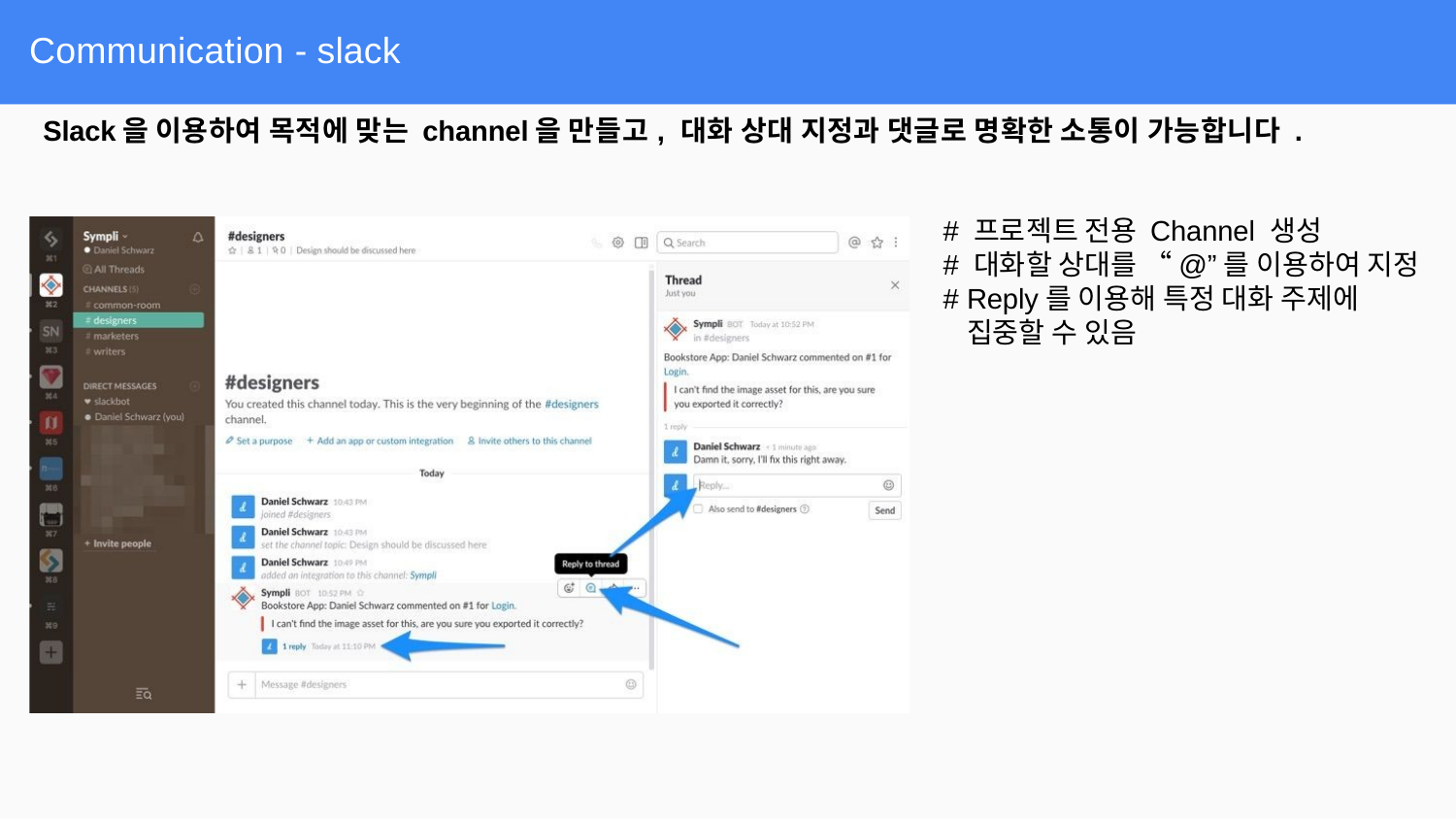

# Communication - slack
Slack을 이용하여 목적에 맞는 channel을 만들고, 대화 상대 지정과 댓글로 명확한 소통이 가능합니다 .

# 프로젝트 전용 Channel 생성
# 대화할 상대를 “@”를 이용하여 지정
# Reply를 이용해 특정 대화 주제에  집중할 수 있음